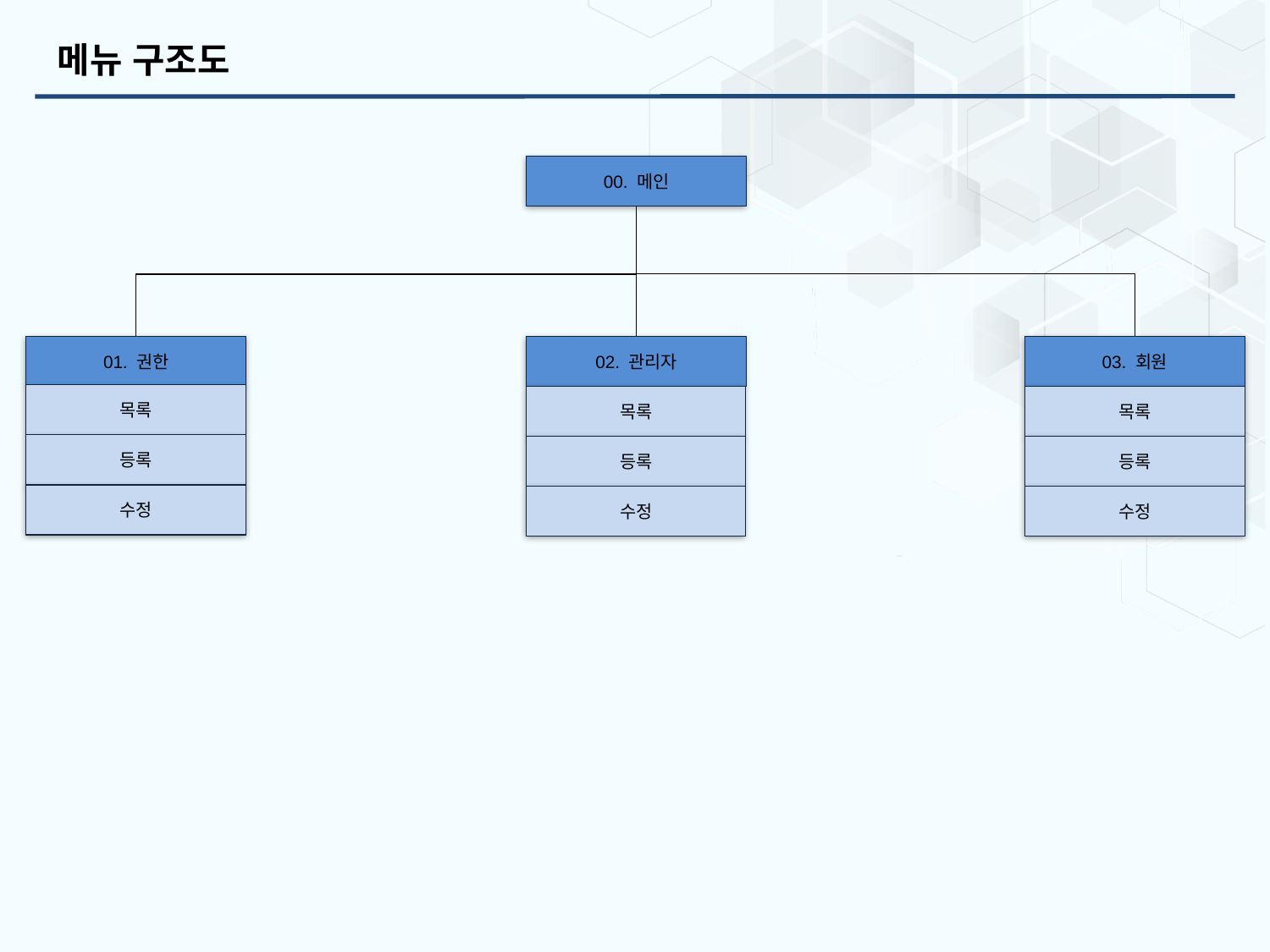

메뉴 구조도

00. 메인
02. 관리자
03. 회원
01. 권한
목록
목록
목록
등록
등록
등록
수정
수정
수정